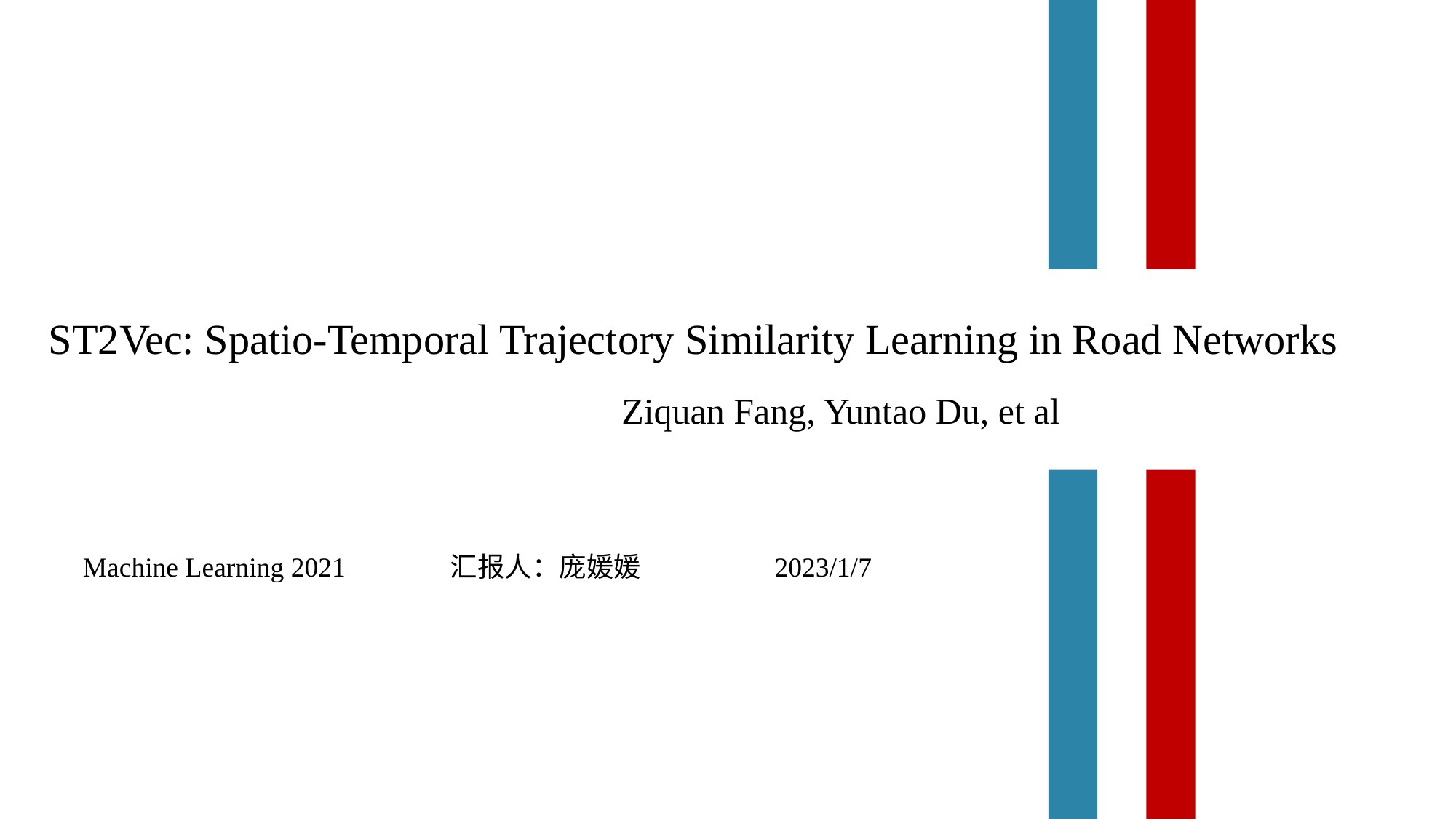

ST2Vec: Spatio-Temporal Trajectory Similarity Learning in Road Networks
Ziquan Fang, Yuntao Du, et al

汇报人：庞媛媛
2023/1/7
Machine Learning 2021